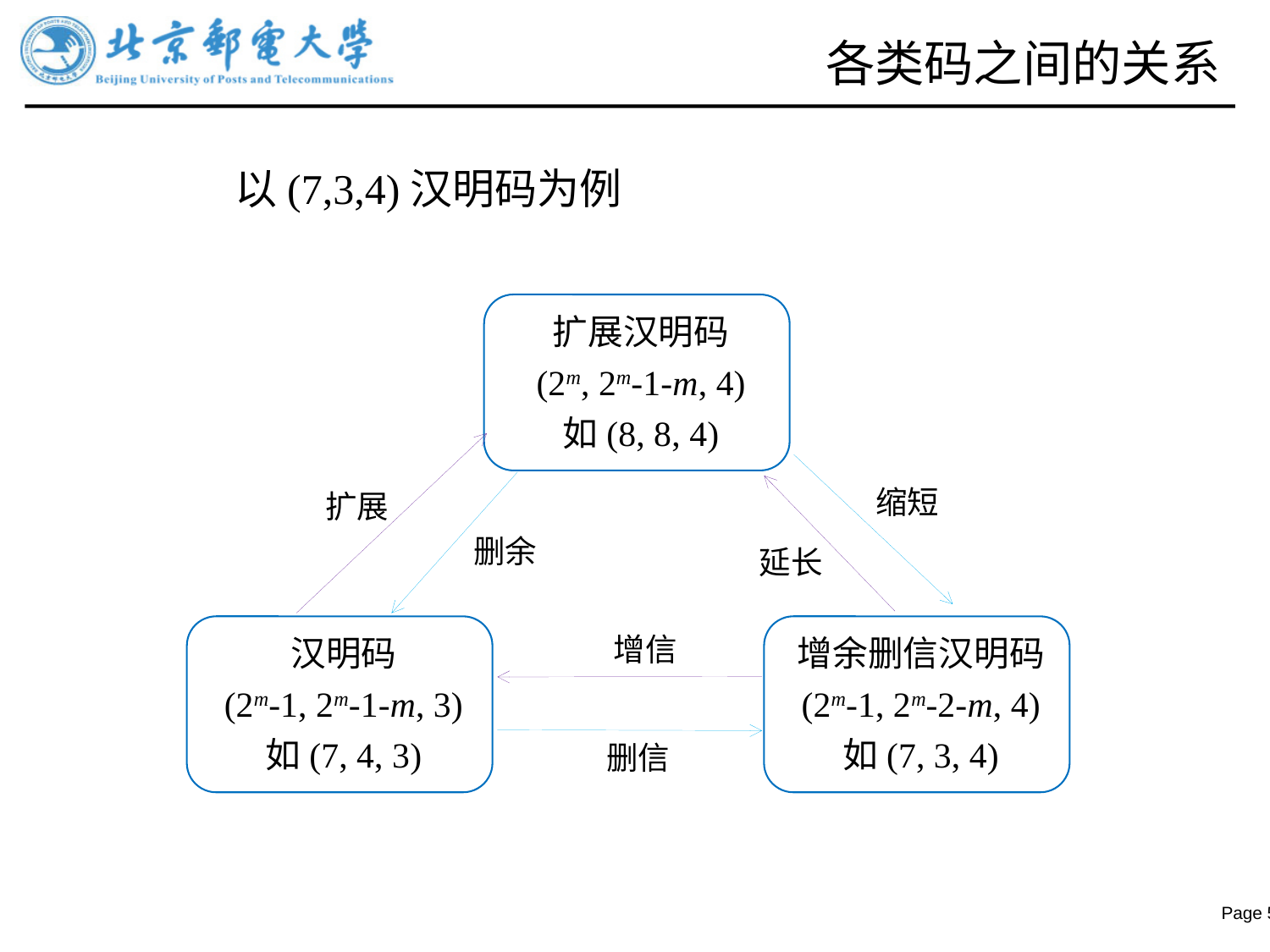

# 各类码之间的关系
以(7,3,4)汉明码为例

扩展汉明码
(2m, 2m-1-m, 4)
如(8, 8, 4)
缩短
扩展
删余
延长
增信

汉明码
(2m-1, 2m-1-m, 3)
如(7, 4, 3)

增余删信汉明码
(2m-1, 2m-2-m, 4)
如(7, 3, 4)
删信